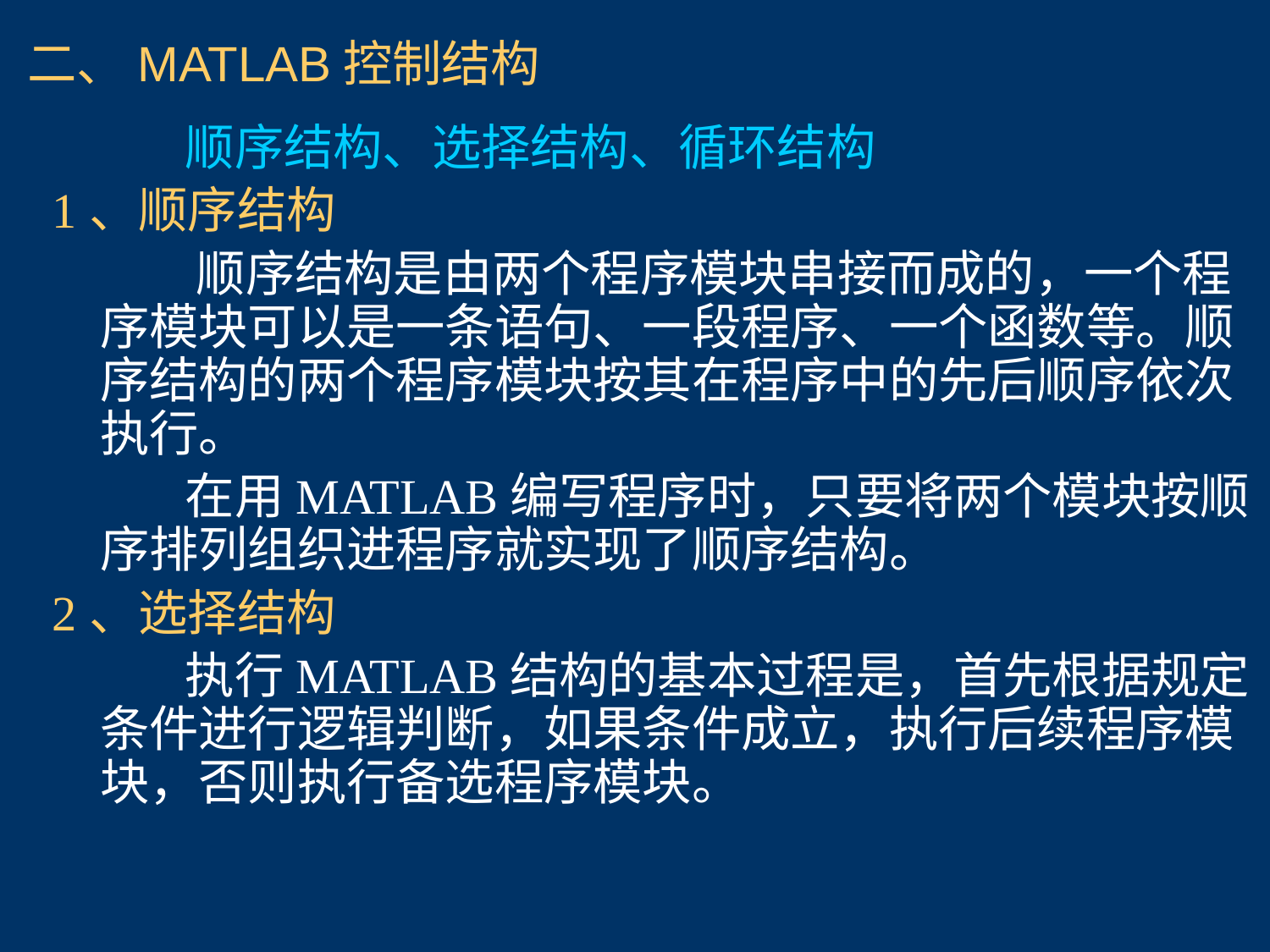

二、MATLAB控制结构
           顺序结构、选择结构、循环结构
1、顺序结构
            顺序结构是由两个程序模块串接而成的，一个程序模块可以是一条语句、一段程序、一个函数等。顺序结构的两个程序模块按其在程序中的先后顺序依次执行。
           在用MATLAB编写程序时，只要将两个模块按顺序排列组织进程序就实现了顺序结构。
2、选择结构
           执行MATLAB结构的基本过程是，首先根据规定条件进行逻辑判断，如果条件成立，执行后续程序模块，否则执行备选程序模块。